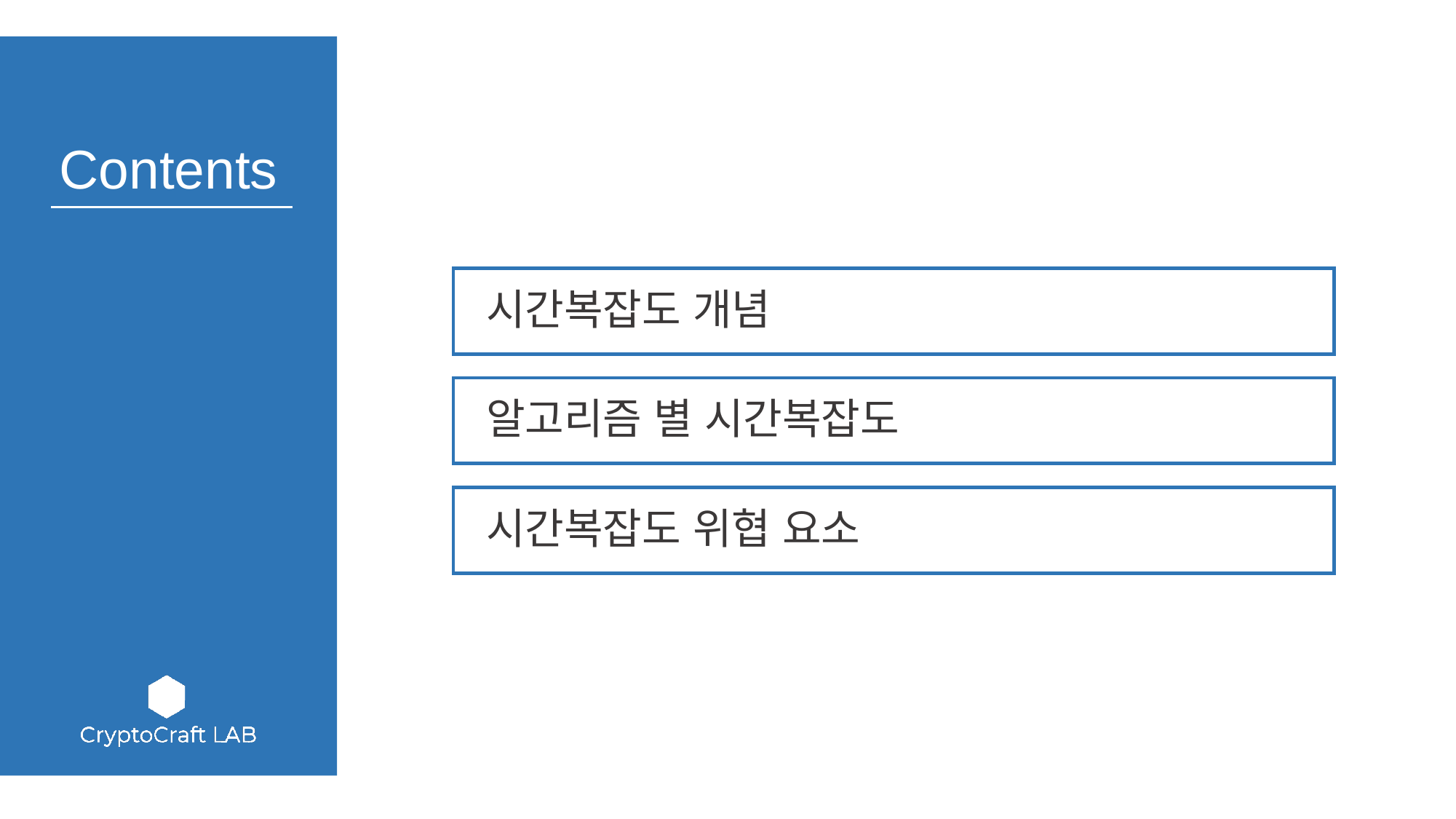

시간복잡도 개념
 알고리즘 별 시간복잡도
 시간복잡도 위협 요소